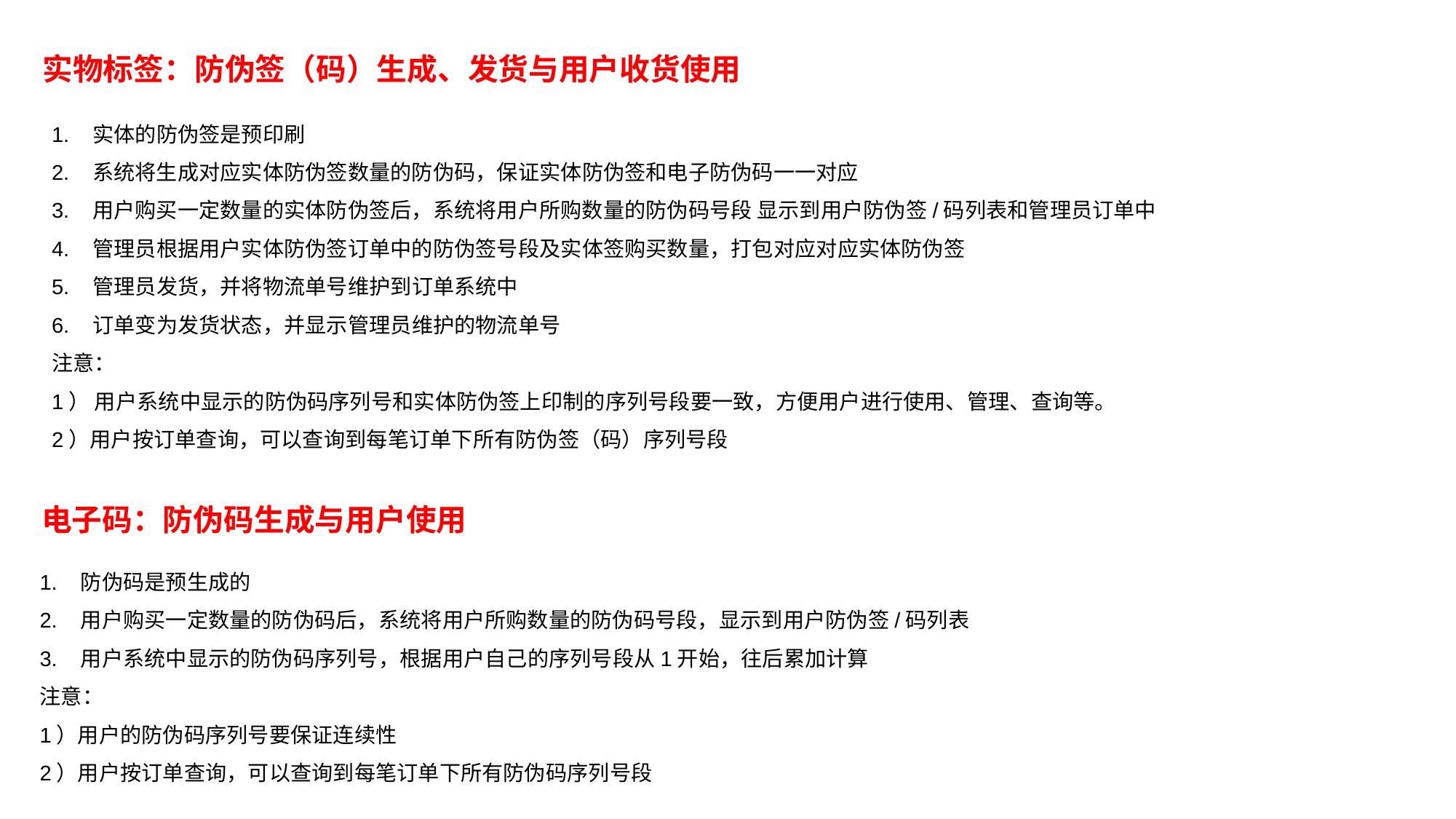

实物标签：防伪签（码）生成、发货与用户收货使用
实体的防伪签是预印刷
系统将生成对应实体防伪签数量的防伪码，保证实体防伪签和电子防伪码一一对应
用户购买一定数量的实体防伪签后，系统将用户所购数量的防伪码号段 显示到用户防伪签/码列表和管理员订单中
管理员根据用户实体防伪签订单中的防伪签号段及实体签购买数量，打包对应对应实体防伪签
管理员发货，并将物流单号维护到订单系统中
订单变为发货状态，并显示管理员维护的物流单号
注意：
1） 用户系统中显示的防伪码序列号和实体防伪签上印制的序列号段要一致，方便用户进行使用、管理、查询等。
2）用户按订单查询，可以查询到每笔订单下所有防伪签（码）序列号段
电子码：防伪码生成与用户使用
防伪码是预生成的
用户购买一定数量的防伪码后，系统将用户所购数量的防伪码号段，显示到用户防伪签/码列表
用户系统中显示的防伪码序列号，根据用户自己的序列号段从1开始，往后累加计算
注意：
1）用户的防伪码序列号要保证连续性
2）用户按订单查询，可以查询到每笔订单下所有防伪码序列号段